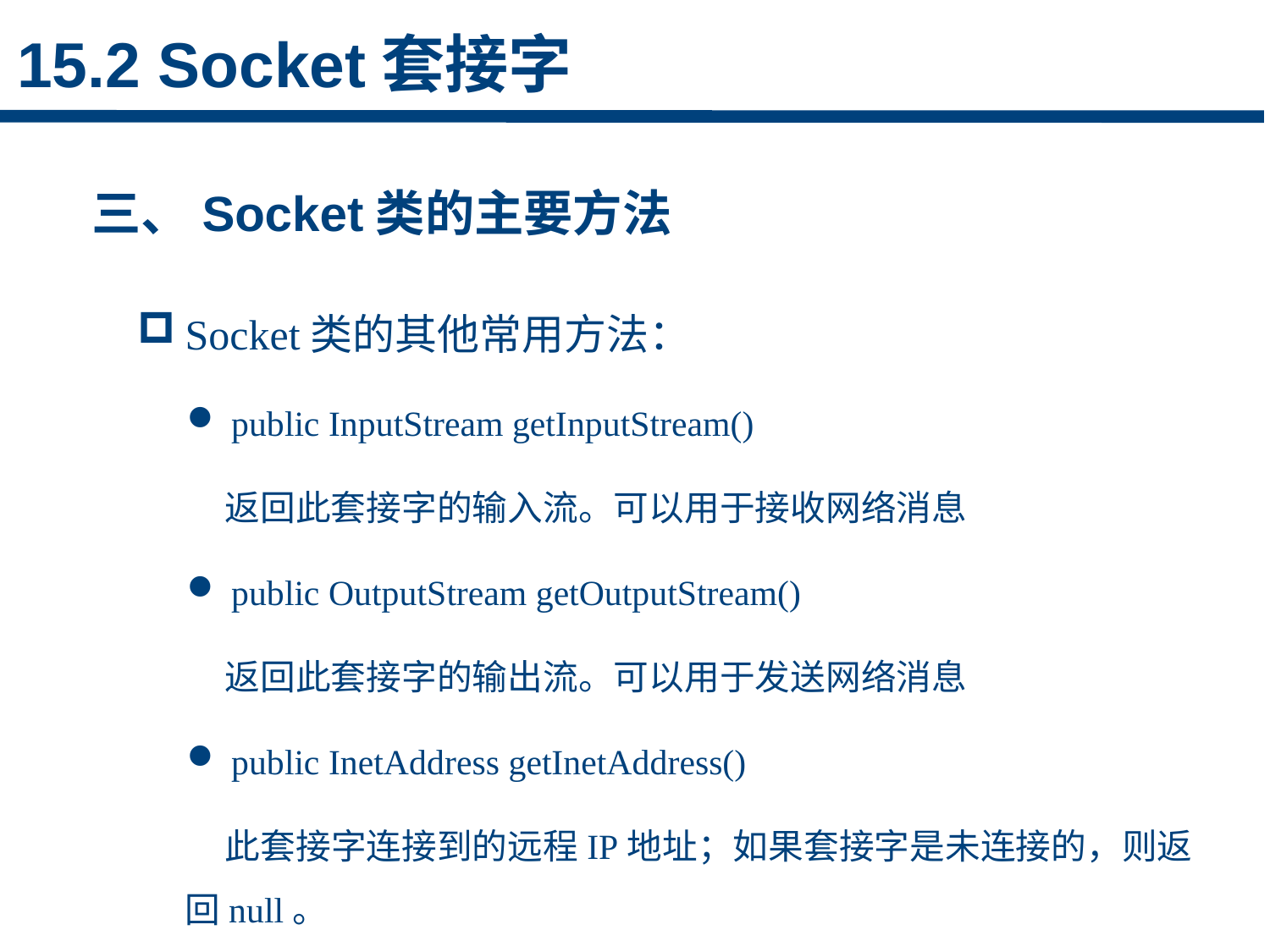

15.2 Socket套接字
三、Socket类的主要方法
点击添加文本
Socket类的其他常用方法：
 public InputStream getInputStream()
    返回此套接字的输入流。可以用于接收网络消息
 public OutputStream getOutputStream()
    返回此套接字的输出流。可以用于发送网络消息
 public InetAddress getInetAddress()
    此套接字连接到的远程IP地址；如果套接字是未连接的，则返回null。
点击添加文本
点击添加文本
点击添加文本